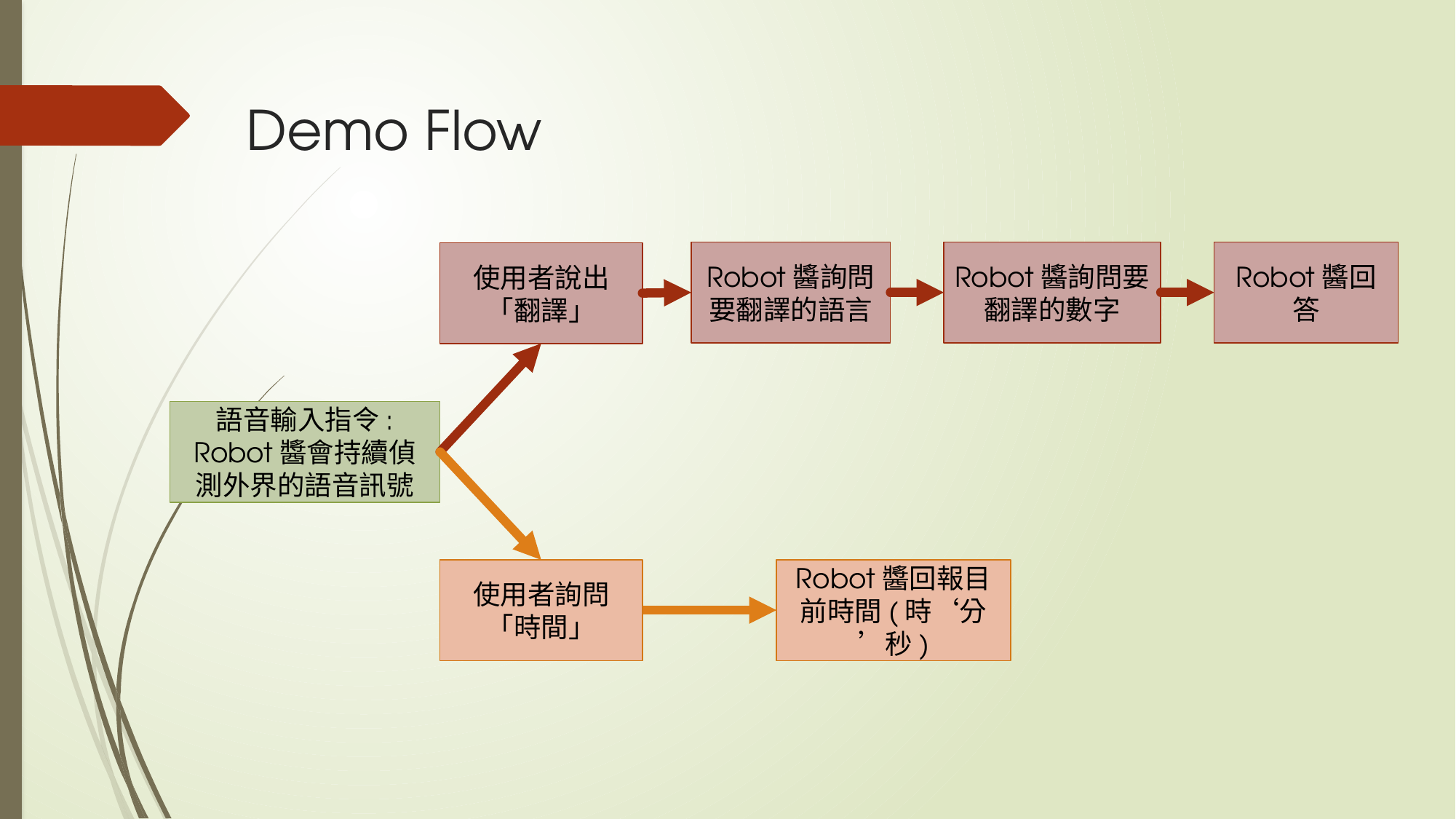

# Demo Flow
Robot醬詢問要翻譯的語言
Robot醬詢問要翻譯的數字
Robot醬回答
使用者說出「翻譯」

語音輸入指令:
Robot醬會持續偵測外界的語音訊號
使用者詢問「時間」
Robot醬回報目前時間(時‘分’秒)